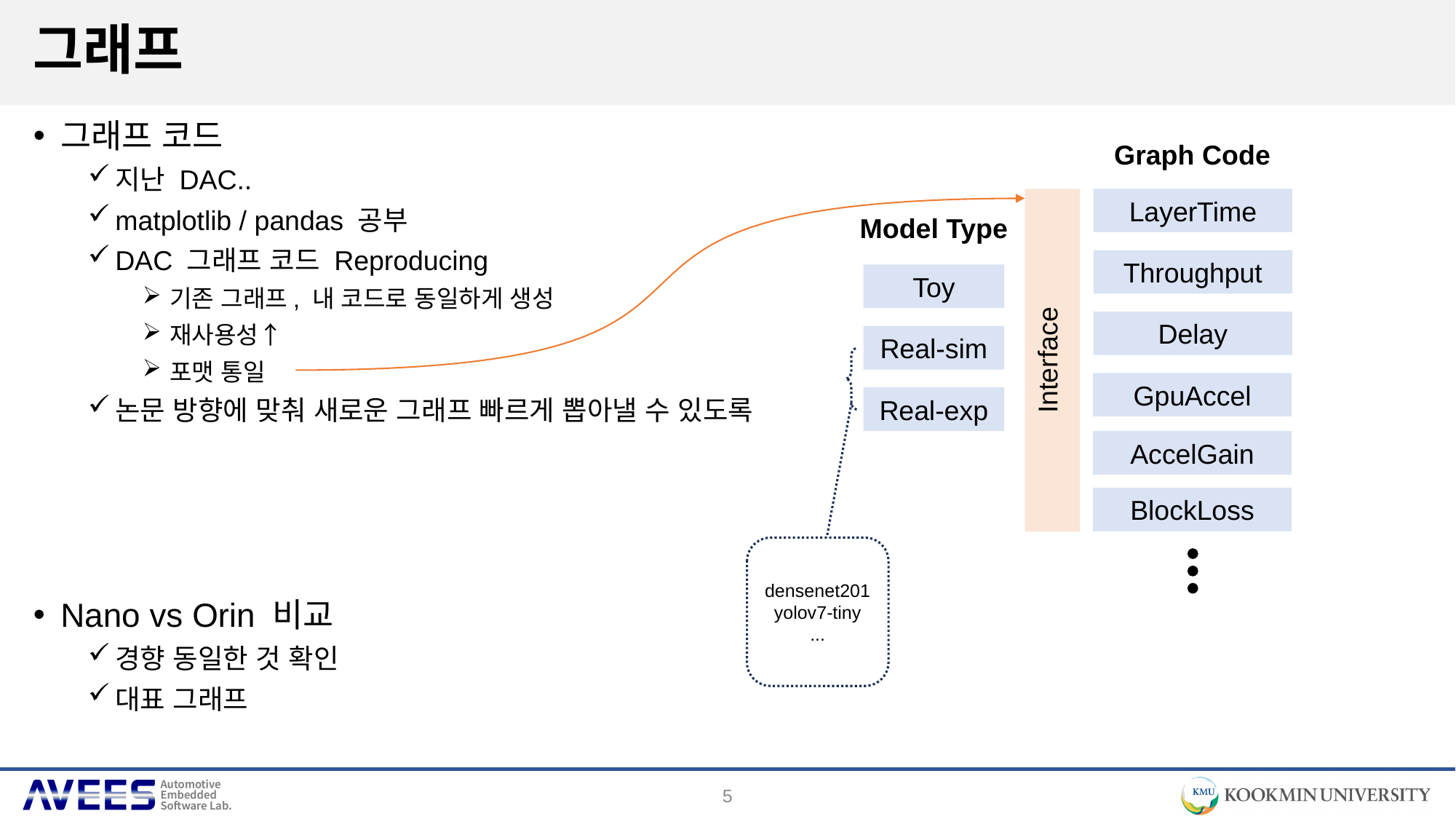

# 그래프
그래프 코드
지난 DAC..
matplotlib / pandas 공부
DAC 그래프 코드 Reproducing
기존 그래프, 내 코드로 동일하게 생성
재사용성↑
포맷 통일
논문 방향에 맞춰 새로운 그래프 빠르게 뽑아낼 수 있도록

Nano vs Orin 비교
경향 동일한 것 확인
대표 그래프
Graph Code
LayerTime
Interface
Model Type
Throughput
Toy
Delay
Real-sim

GpuAccel
Real-exp
AccelGain
BlockLoss
densenet201
yolov7-tiny
...

5